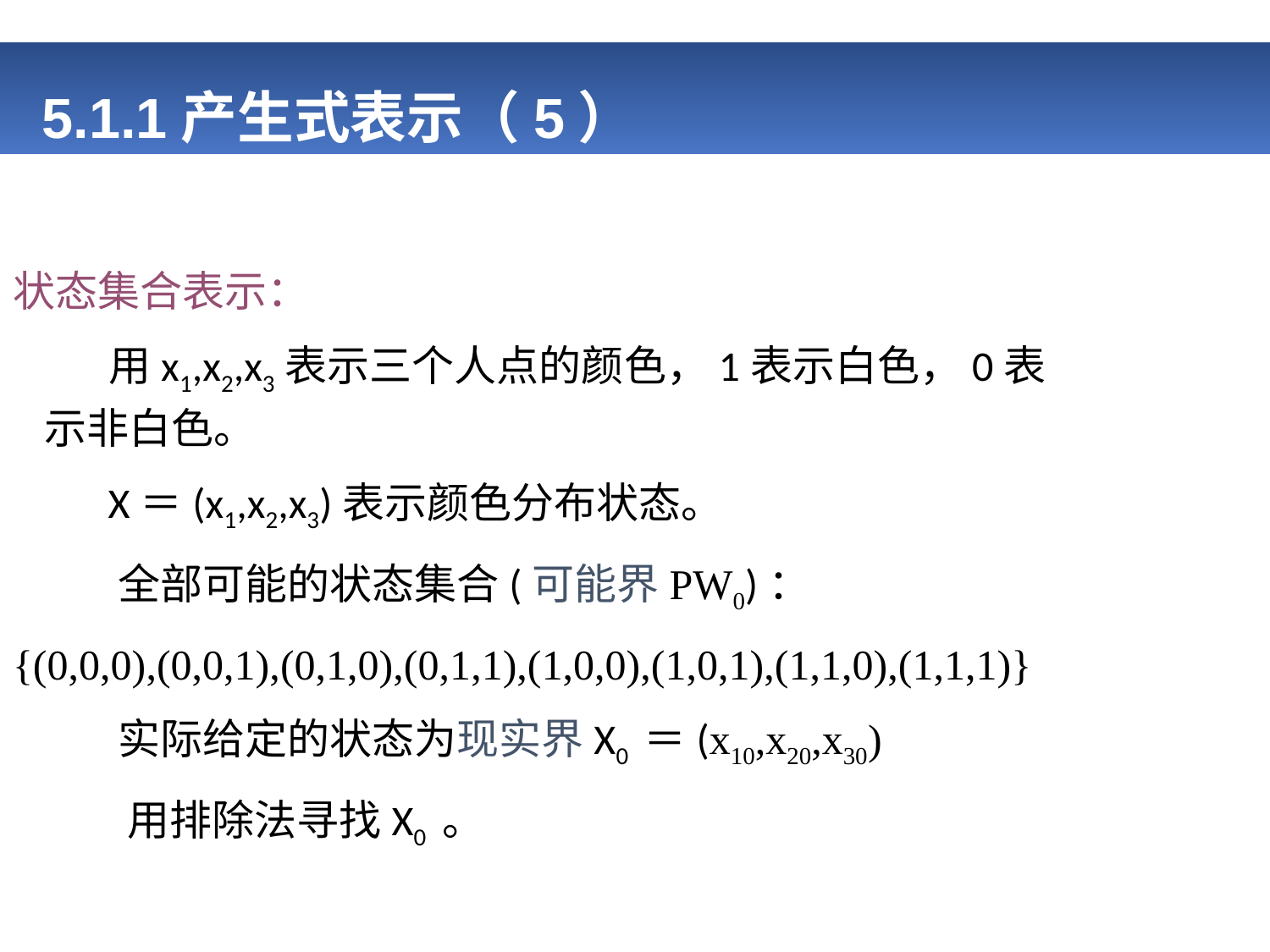

# 5.1.1产生式表示（5）
状态集合表示：
         用x1,x2,x3表示三个人点的颜色，1表示白色，0表示非白色。
          X＝(x1,x2,x3)表示颜色分布状态。
          全部可能的状态集合(可能界PW0)：
{(0,0,0),(0,0,1),(0,1,0),(0,1,1),(1,0,0),(1,0,1),(1,1,0),(1,1,1)}
          实际给定的状态为现实界X0 ＝(x10,x20,x30)
           用排除法寻找X0 。

10